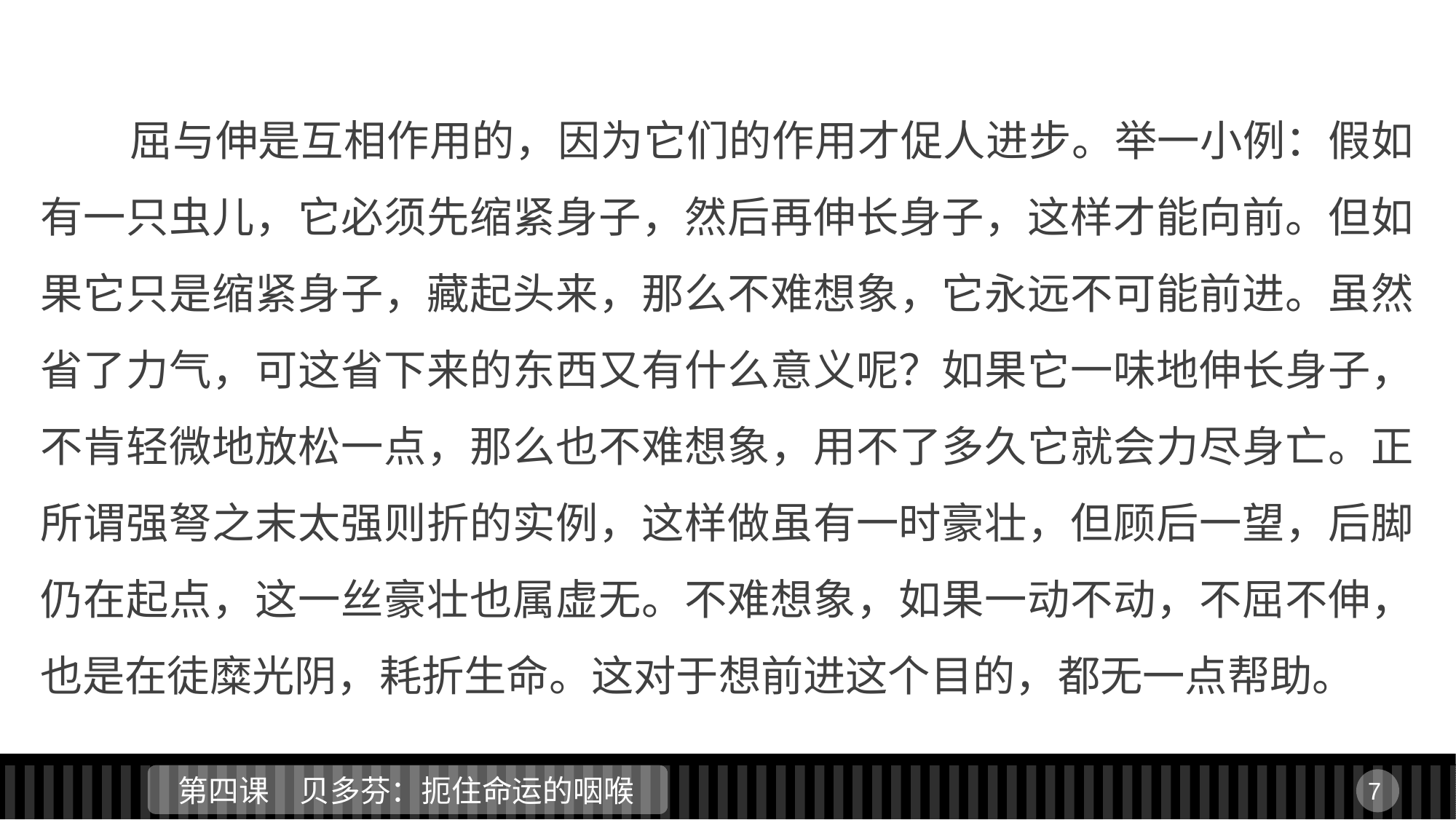

屈与伸是互相作用的，因为它们的作用才促人进步。举一小例：假如有一只虫儿，它必须先缩紧身子，然后再伸长身子，这样才能向前。但如果它只是缩紧身子，藏起头来，那么不难想象，它永远不可能前进。虽然省了力气，可这省下来的东西又有什么意义呢？如果它一味地伸长身子，不肯轻微地放松一点，那么也不难想象，用不了多久它就会力尽身亡。正所谓强弩之末太强则折的实例，这样做虽有一时豪壮，但顾后一望，后脚仍在起点，这一丝豪壮也属虚无。不难想象，如果一动不动，不屈不伸，也是在徒糜光阴，耗折生命。这对于想前进这个目的，都无一点帮助。